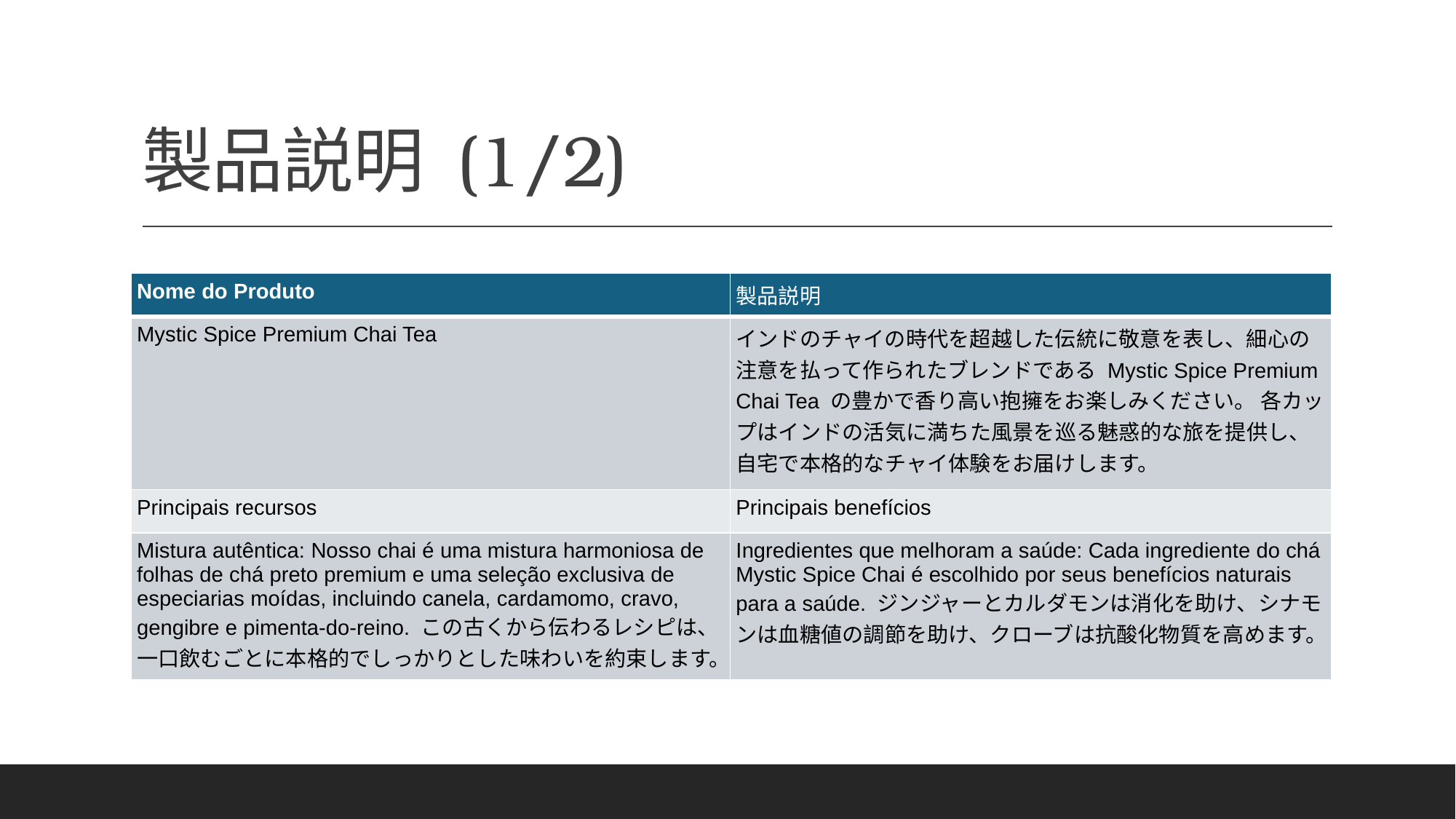

# 製品説明 (1/2)
| Nome do Produto | 製品説明 |
| --- | --- |
| Mystic Spice Premium Chai Tea | インドのチャイの時代を超越した伝統に敬意を表し、細心の注意を払って作られたブレンドである Mystic Spice Premium Chai Tea の豊かで香り高い抱擁をお楽しみください。 各カップはインドの活気に満ちた風景を巡る魅惑的な旅を提供し、自宅で本格的なチャイ体験をお届けします。 |
| Principais recursos | Principais benefícios |
| Mistura autêntica: Nosso chai é uma mistura harmoniosa de folhas de chá preto premium e uma seleção exclusiva de especiarias moídas, incluindo canela, cardamomo, cravo, gengibre e pimenta-do-reino. この古くから伝わるレシピは、一口飲むごとに本格的でしっかりとした味わいを約束します。 | Ingredientes que melhoram a saúde: Cada ingrediente do chá Mystic Spice Chai é escolhido por seus benefícios naturais para a saúde. ジンジャーとカルダモンは消化を助け、シナモンは血糖値の調節を助け、クローブは抗酸化物質を高めます。 |